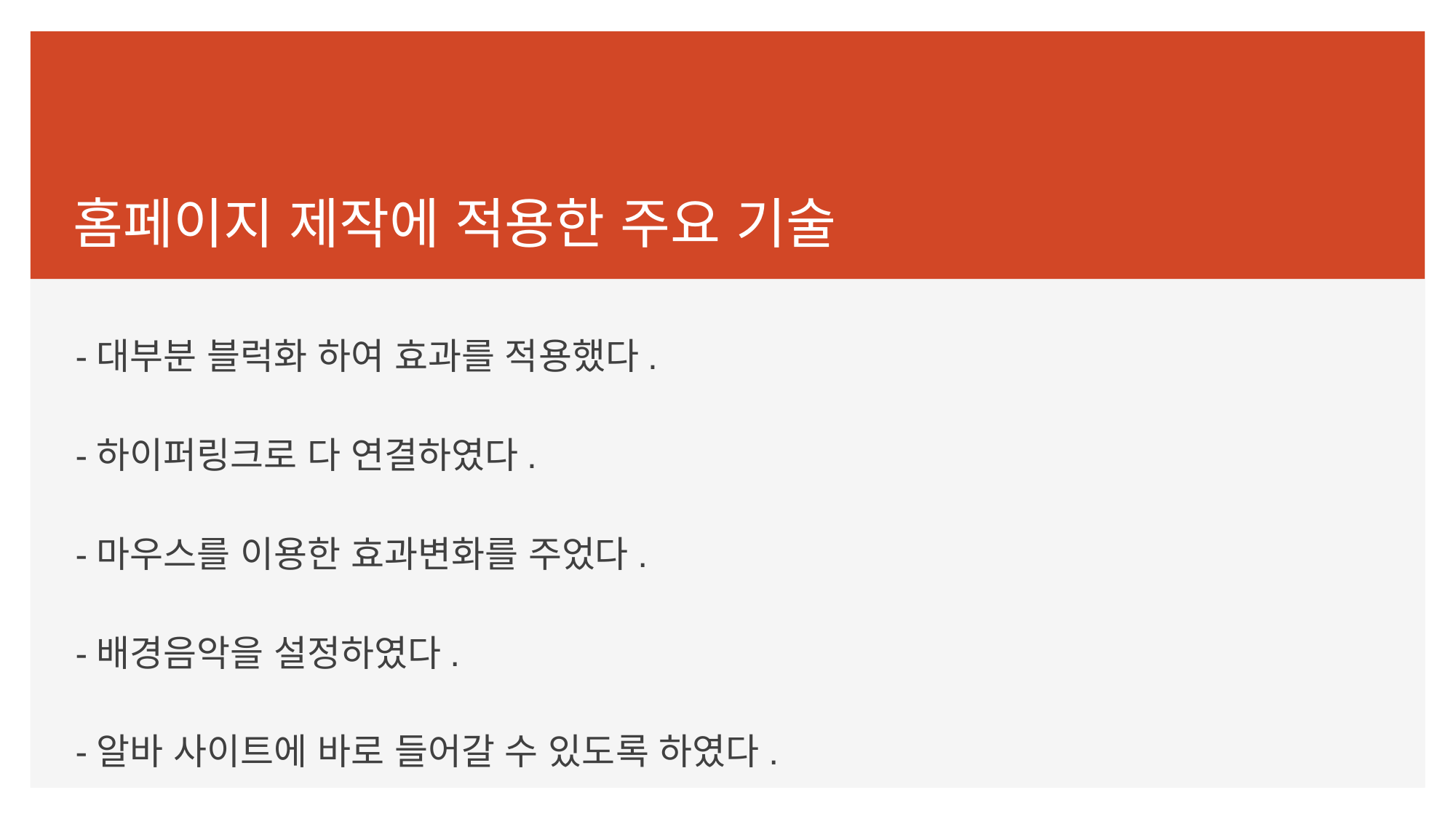

# 홈페이지 제작에 적용한 주요 기술
-대부분 블럭화 하여 효과를 적용했다.
-하이퍼링크로 다 연결하였다.
-마우스를 이용한 효과변화를 주었다.
-배경음악을 설정하였다.
-알바 사이트에 바로 들어갈 수 있도록 하였다.